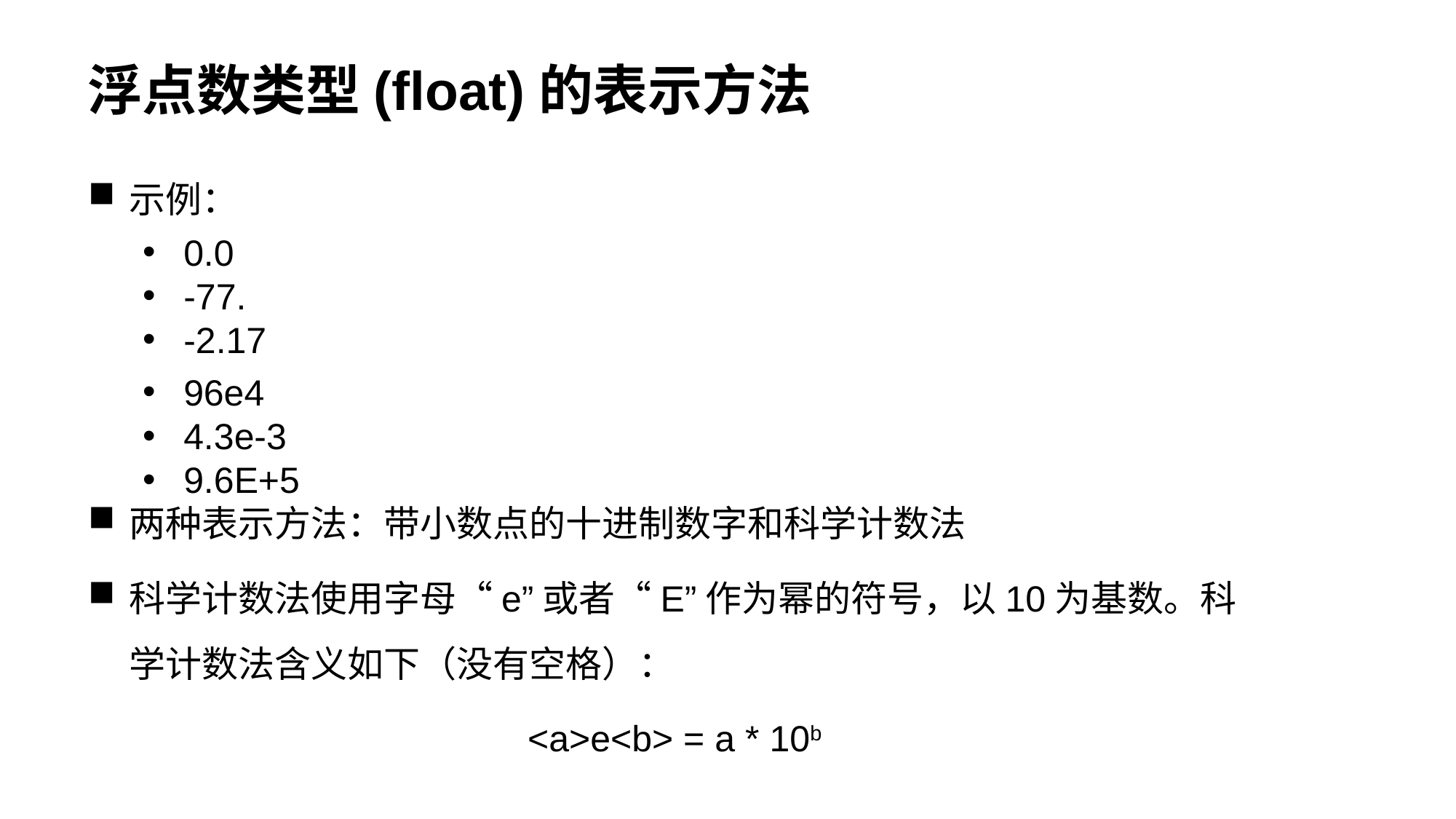

浮点数类型(float)的表示方法
示例：
0.0
-77.
-2.17
96e4
4.3e-3
9.6E+5
两种表示方法：带小数点的十进制数字和科学计数法
科学计数法使用字母“e”或者“E”作为幂的符号，以10为基数。科学计数法含义如下（没有空格）：
<a>e<b> = a * 10b